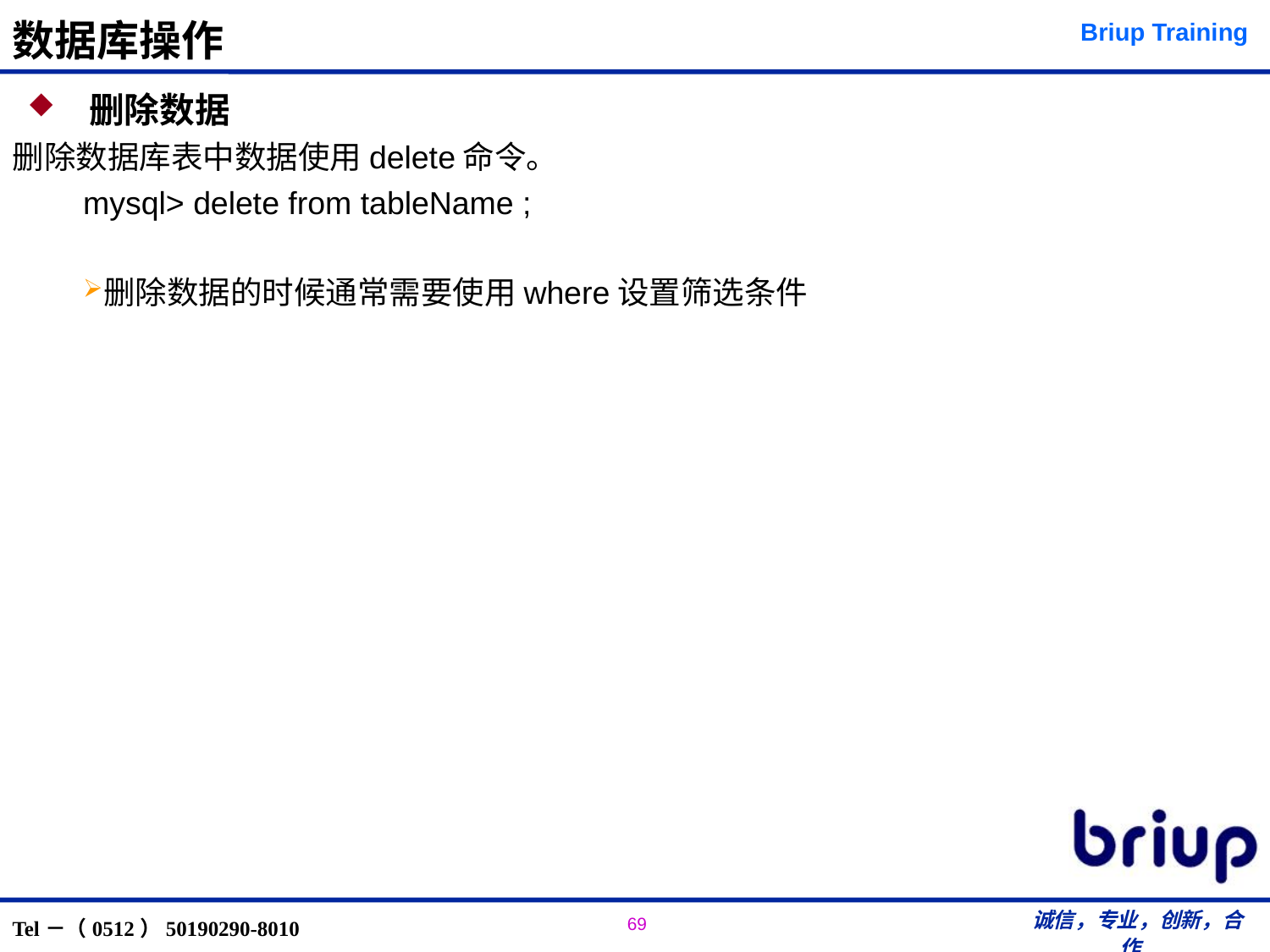

# 数据库操作
 删除数据
删除数据库表中数据使用delete命令。
mysql> delete from tableName ;

删除数据的时候通常需要使用where设置筛选条件